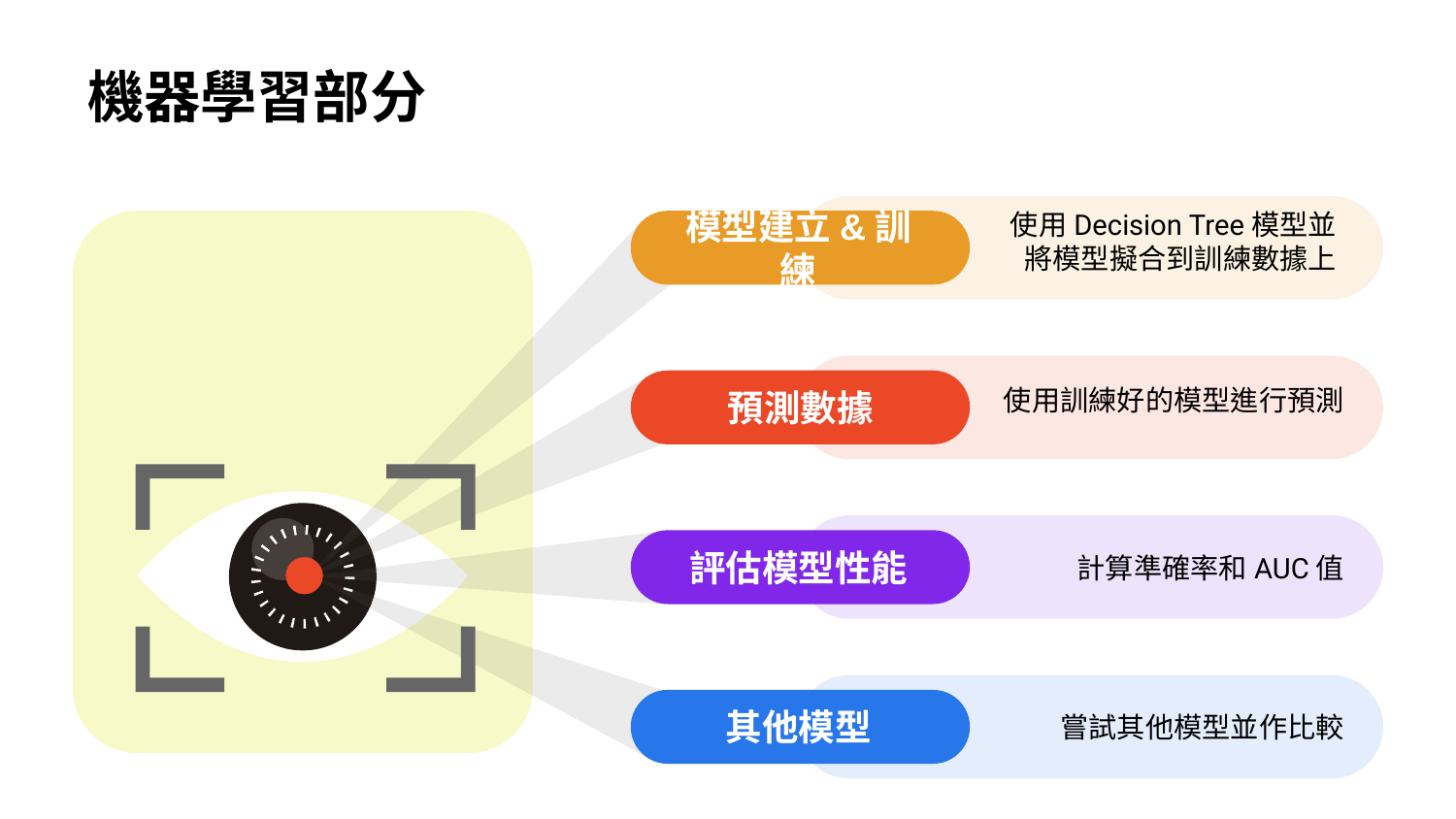

# 機器學習部分

使用Decision Tree模型並將模型擬合到訓練數據上

模型建立&訓練

預測數據
使用訓練好的模型進行預測

計算準確率和AUC值
評估模型性能

嘗試其他模型並作比較
其他模型